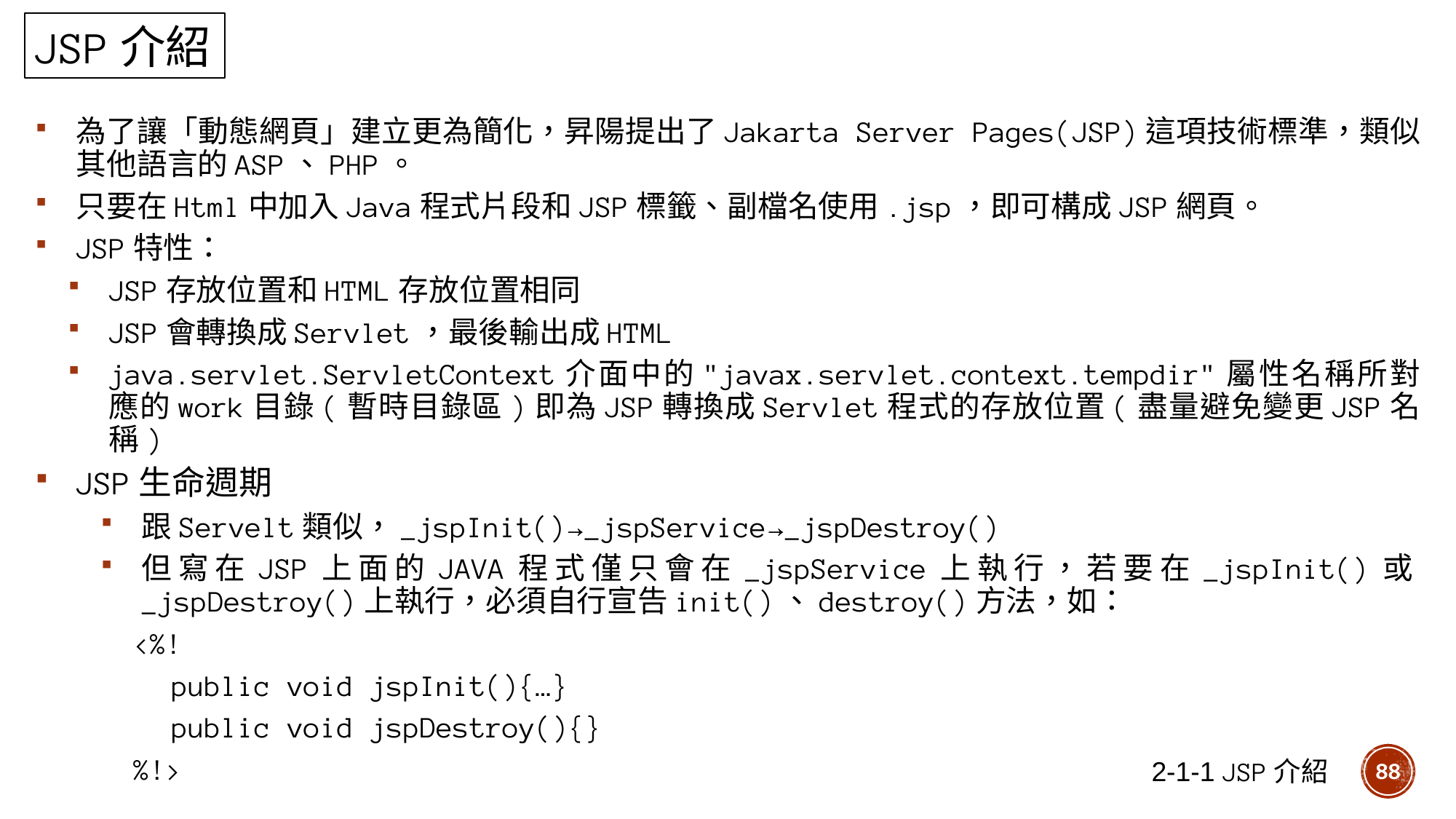

JSP介紹
為了讓「動態網頁」建立更為簡化，昇陽提出了Jakarta Server Pages(JSP)這項技術標準，類似其他語言的ASP、PHP。
只要在Html中加入Java程式片段和JSP標籤、副檔名使用.jsp，即可構成JSP網頁。
JSP特性：
JSP存放位置和HTML存放位置相同
JSP會轉換成Servlet，最後輸出成HTML
java.servlet.ServletContext介面中的"javax.servlet.context.tempdir"屬性名稱所對應的work目錄(暫時目錄區)即為JSP轉換成Servlet程式的存放位置(盡量避免變更JSP名稱)
JSP生命週期
跟Servelt類似，_jspInit()→_jspService→_jspDestroy()
但寫在JSP上面的JAVA程式僅只會在_jspService上執行，若要在_jspInit()或_jspDestroy()上執行，必須自行宣告init()、destroy()方法，如：
<%!
public void jspInit(){…}
public void jspDestroy(){}
%!>

2-1-1 JSP介紹
88